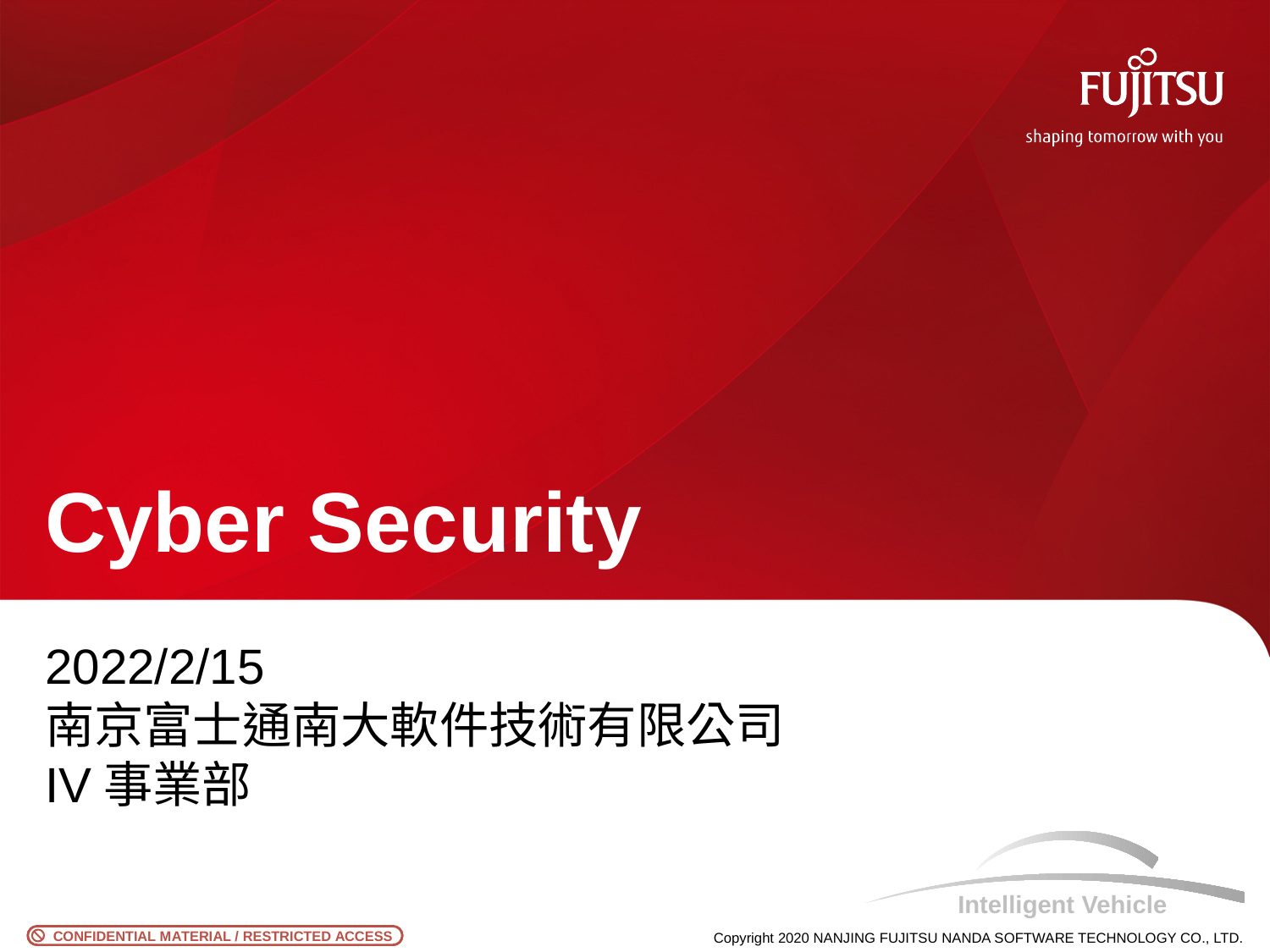

# Cyber Security
2022/2/15
南京富士通南大軟件技術有限公司
IV事業部
Copyright 2020 NANJING FUJITSU NANDA SOFTWARE TECHNOLOGY CO., LTD.